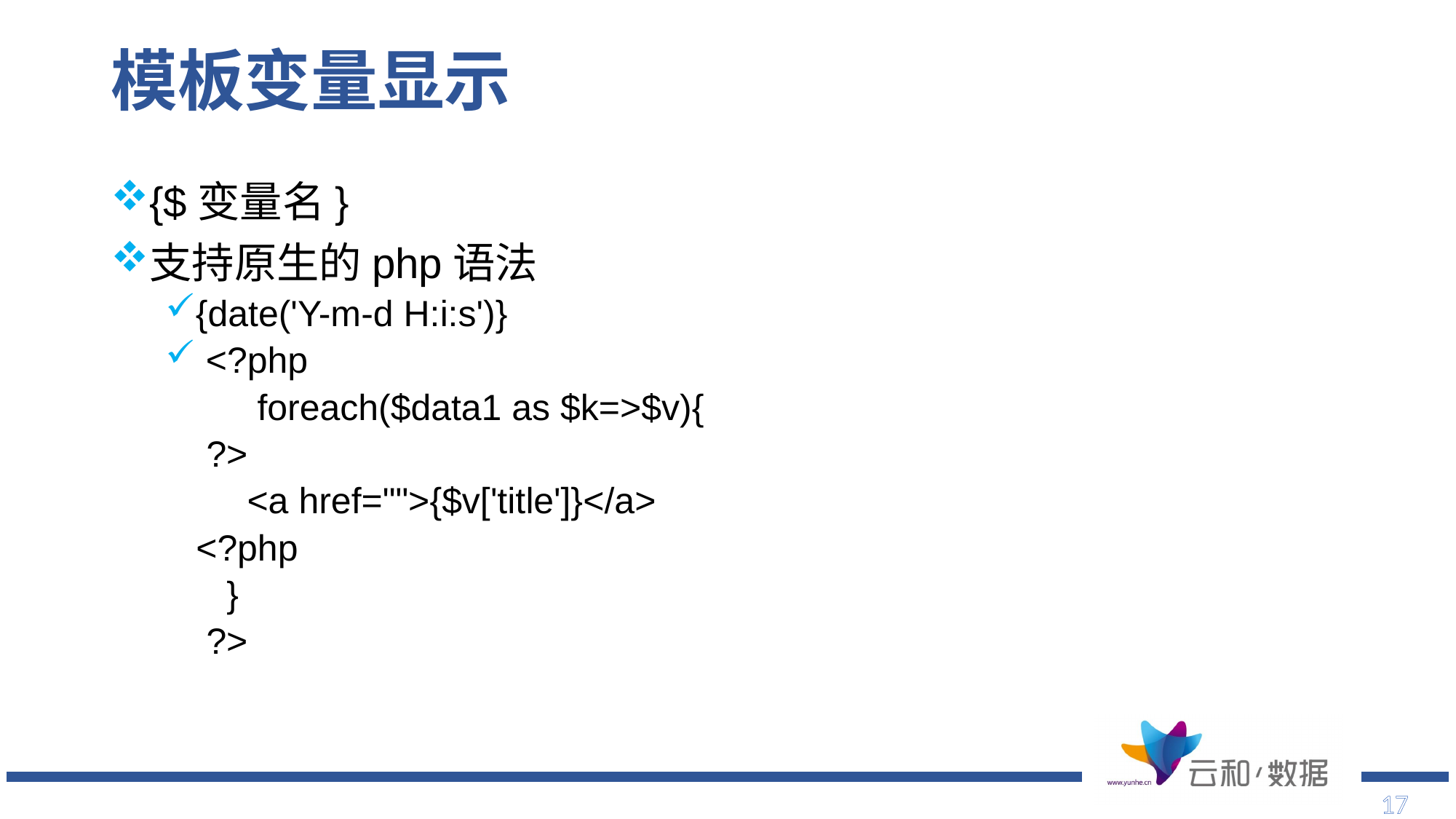

# 模板变量显示
{$变量名}
支持原生的php语法
{date('Y-m-d H:i:s')}
 <?php
         foreach($data1 as $k=>$v){
    ?>
        <a href="">{$v['title']}</a>
   <?php
      }
    ?>